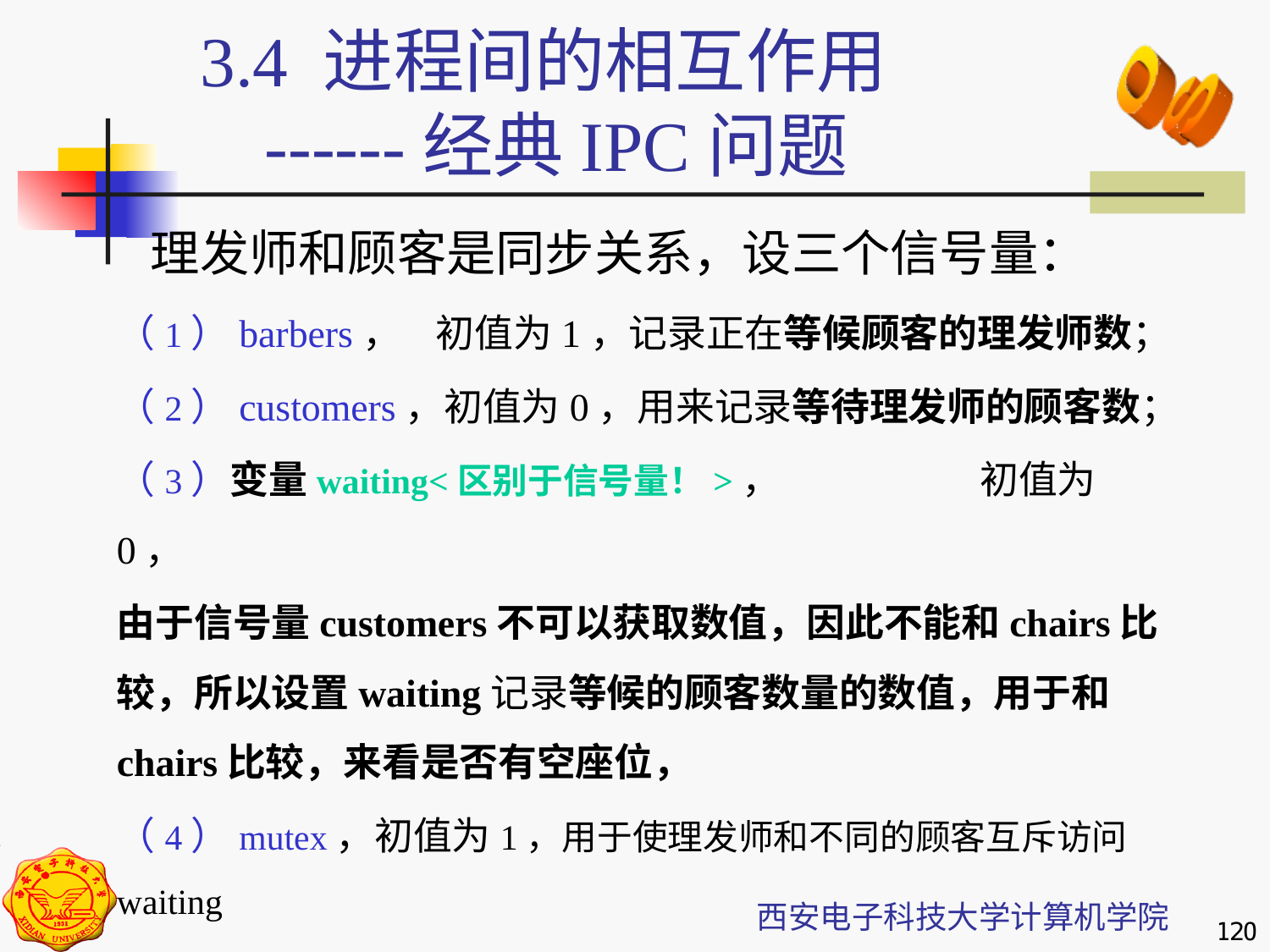

3.4 进程间的相互作用
   ------经典IPC问题
  理发师和顾客是同步关系，设三个信号量：
（1）barbers，    初值为1，记录正在等候顾客的理发师数；
（2）customers，初值为0，用来记录等待理发师的顾客数；
（3）变量waiting<区别于信号量！>，                       初值为0，
由于信号量customers不可以获取数值，因此不能和chairs比较，所以设置waiting记录等候的顾客数量的数值，用于和chairs比较，来看是否有空座位，
（4）mutex，初值为1，用于使理发师和不同的顾客互斥访问waiting
120